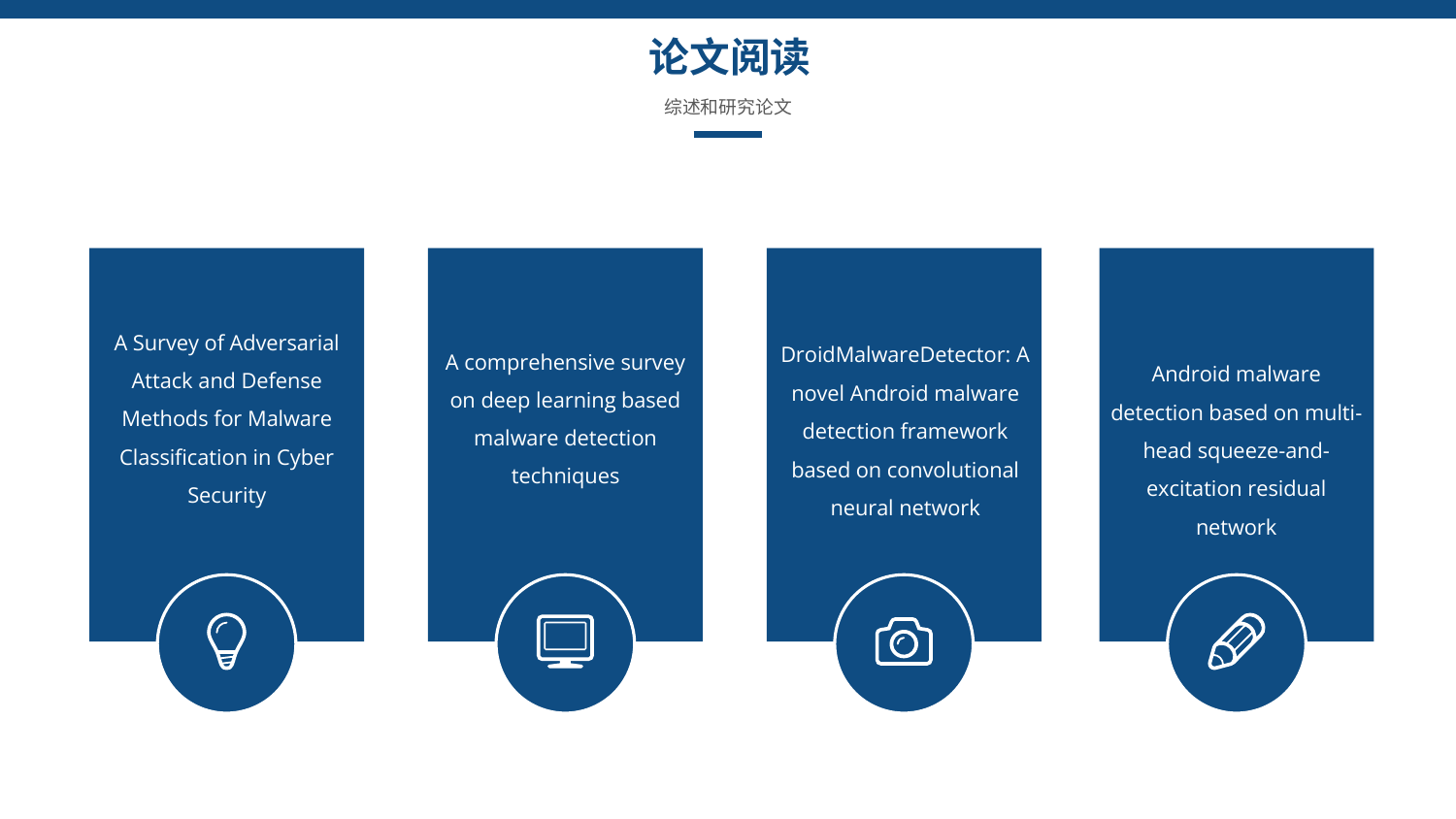

论文阅读
综述和研究论文

A Survey of Adversarial Attack and Defense Methods for Malware Classification in Cyber Security
DroidMalwareDetector: A novel Android malware detection framework based on convolutional neural network
A comprehensive survey on deep learning based malware detection techniques
Android malware detection based on multi-head squeeze-and-excitation residual network